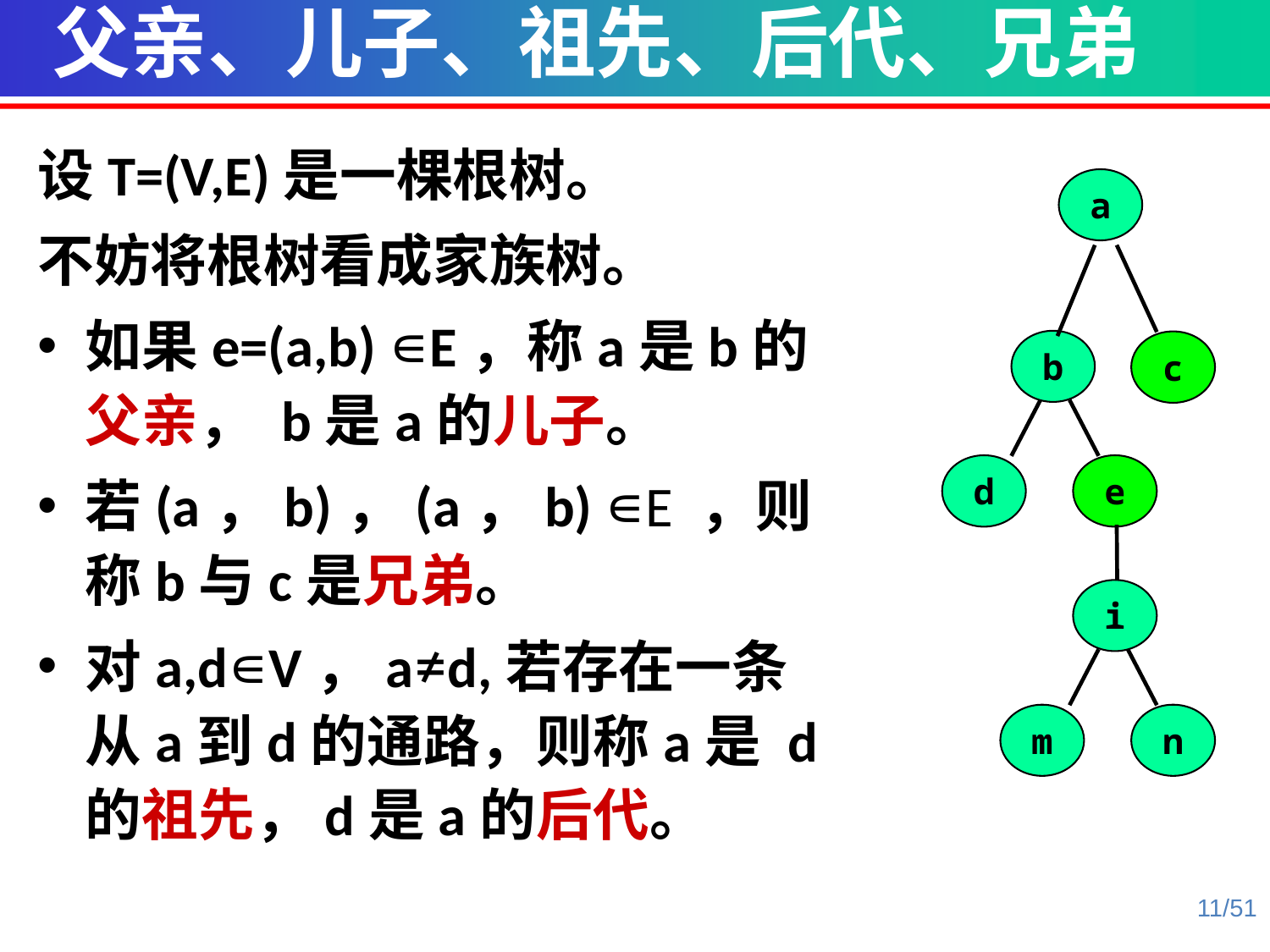

父亲、儿子、祖先、后代、兄弟
设T=(V,E)是一棵根树。
不妨将根树看成家族树。
如果e=(a,b) ∊E，称a是b的父亲， b是a的儿子。
若(a，b)，(a，b) ∊E ，则称b与c是兄弟。
对a,d∊V，a≠d,若存在一条从a到d的通路，则称a是 d的祖先，d是a的后代。
a

b
c

d
e

i

m
n
11/51